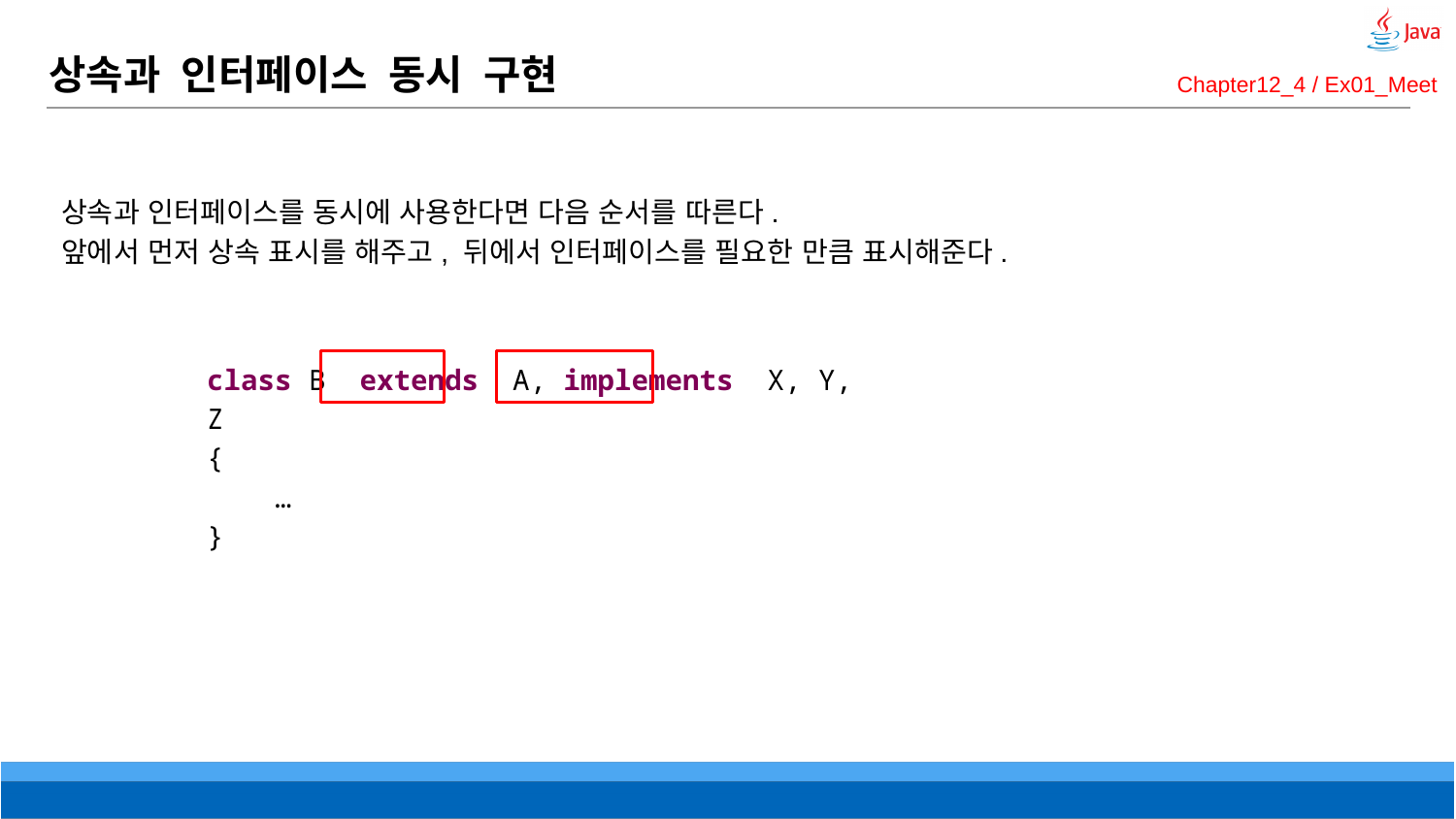

# 상속과 인터페이스 동시 구현
Chapter12_4 / Ex01_Meet
상속과 인터페이스를 동시에 사용한다면 다음 순서를 따른다.
앞에서 먼저 상속 표시를 해주고, 뒤에서 인터페이스를 필요한 만큼 표시해준다.
class B  extends  A, implements  X, Y, Z
{
    …
}